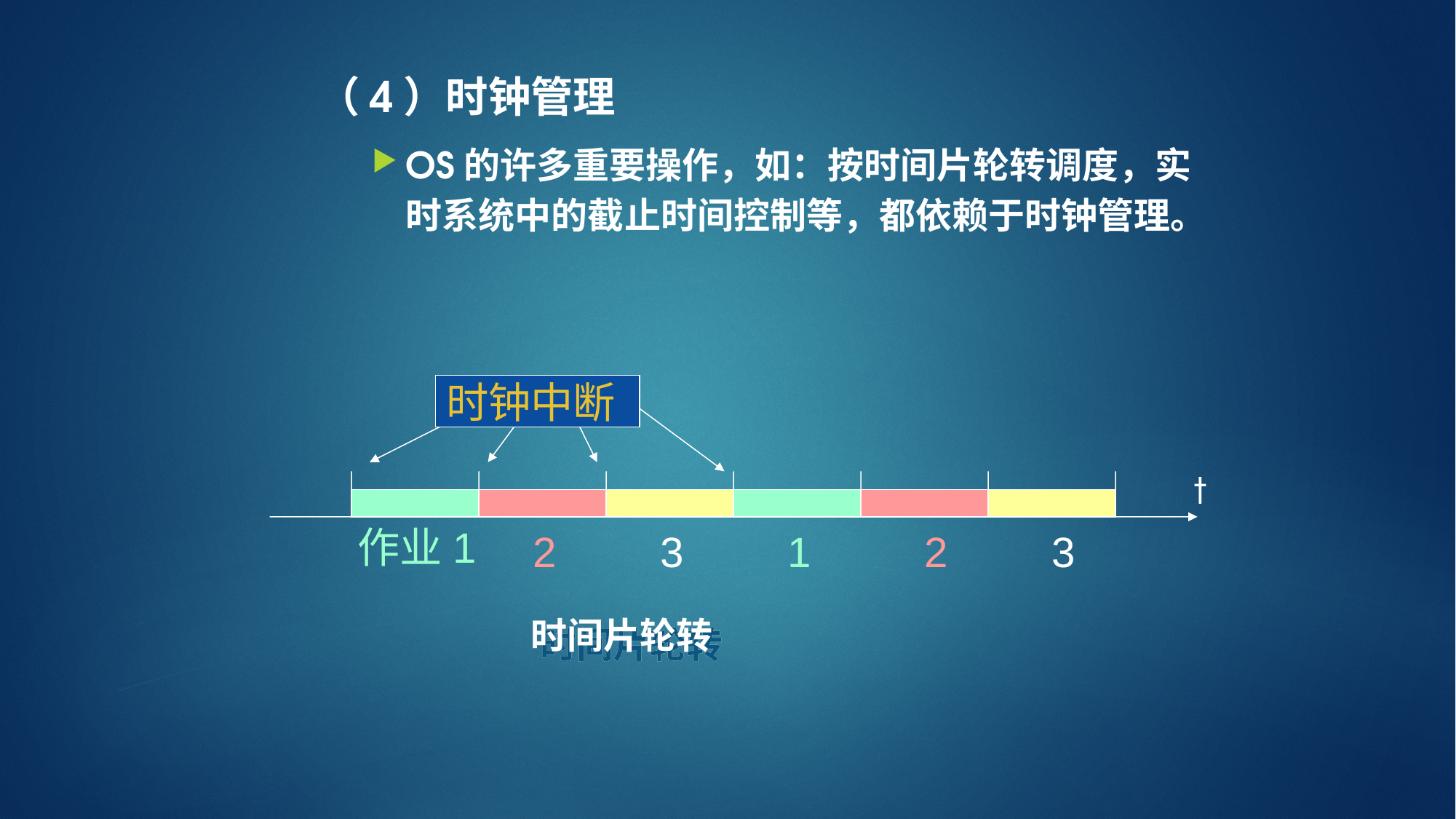

（4）时钟管理
OS的许多重要操作，如：按时间片轮转调度，实时系统中的截止时间控制等，都依赖于时钟管理。
时钟中断

t

作业1

2
3
1
2
3
时间片轮转